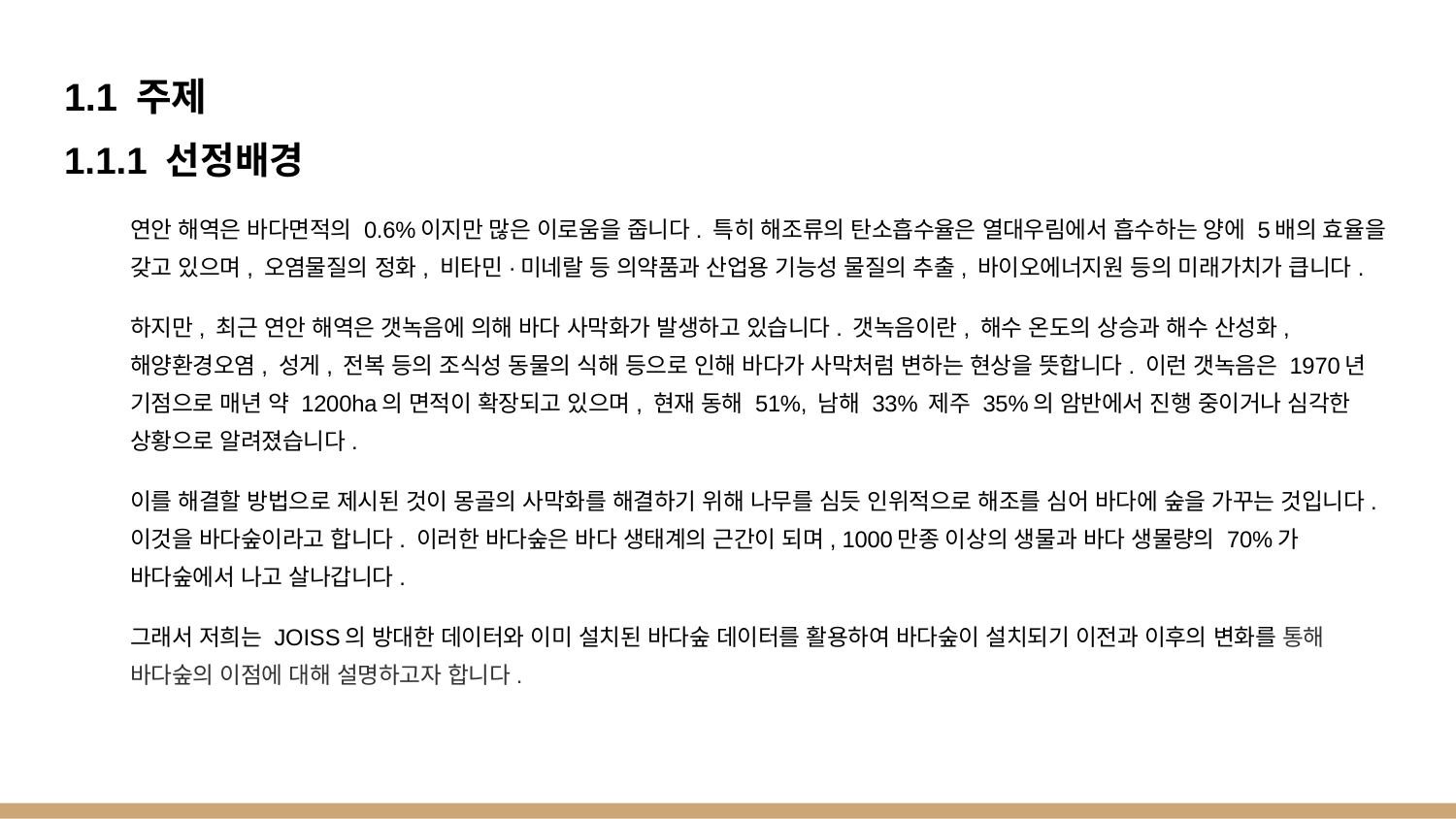

1.1 주제
1.1.1 선정배경
연안 해역은 바다면적의 0.6%이지만 많은 이로움을 줍니다. 특히 해조류의 탄소흡수율은 열대우림에서 흡수하는 양에 5배의 효율을 갖고 있으며, 오염물질의 정화, 비타민·미네랄 등 의약품과 산업용 기능성 물질의 추출, 바이오에너지원 등의 미래가치가 큽니다.
하지만, 최근 연안 해역은 갯녹음에 의해 바다 사막화가 발생하고 있습니다. 갯녹음이란, 해수 온도의 상승과 해수 산성화, 해양환경오염, 성게, 전복 등의 조식성 동물의 식해 등으로 인해 바다가 사막처럼 변하는 현상을 뜻합니다. 이런 갯녹음은 1970년 기점으로 매년 약 1200ha의 면적이 확장되고 있으며, 현재 동해 51%, 남해 33% 제주 35%의 암반에서 진행 중이거나 심각한 상황으로 알려졌습니다.
이를 해결할 방법으로 제시된 것이 몽골의 사막화를 해결하기 위해 나무를 심듯 인위적으로 해조를 심어 바다에 숲을 가꾸는 것입니다. 이것을 바다숲이라고 합니다. 이러한 바다숲은 바다 생태계의 근간이 되며, 1000만종 이상의 생물과 바다 생물량의 70%가 바다숲에서 나고 살나갑니다.
그래서 저희는 JOISS의 방대한 데이터와 이미 설치된 바다숲 데이터를 활용하여 바다숲이 설치되기 이전과 이후의 변화를 통해 바다숲의 이점에 대해 설명하고자 합니다.